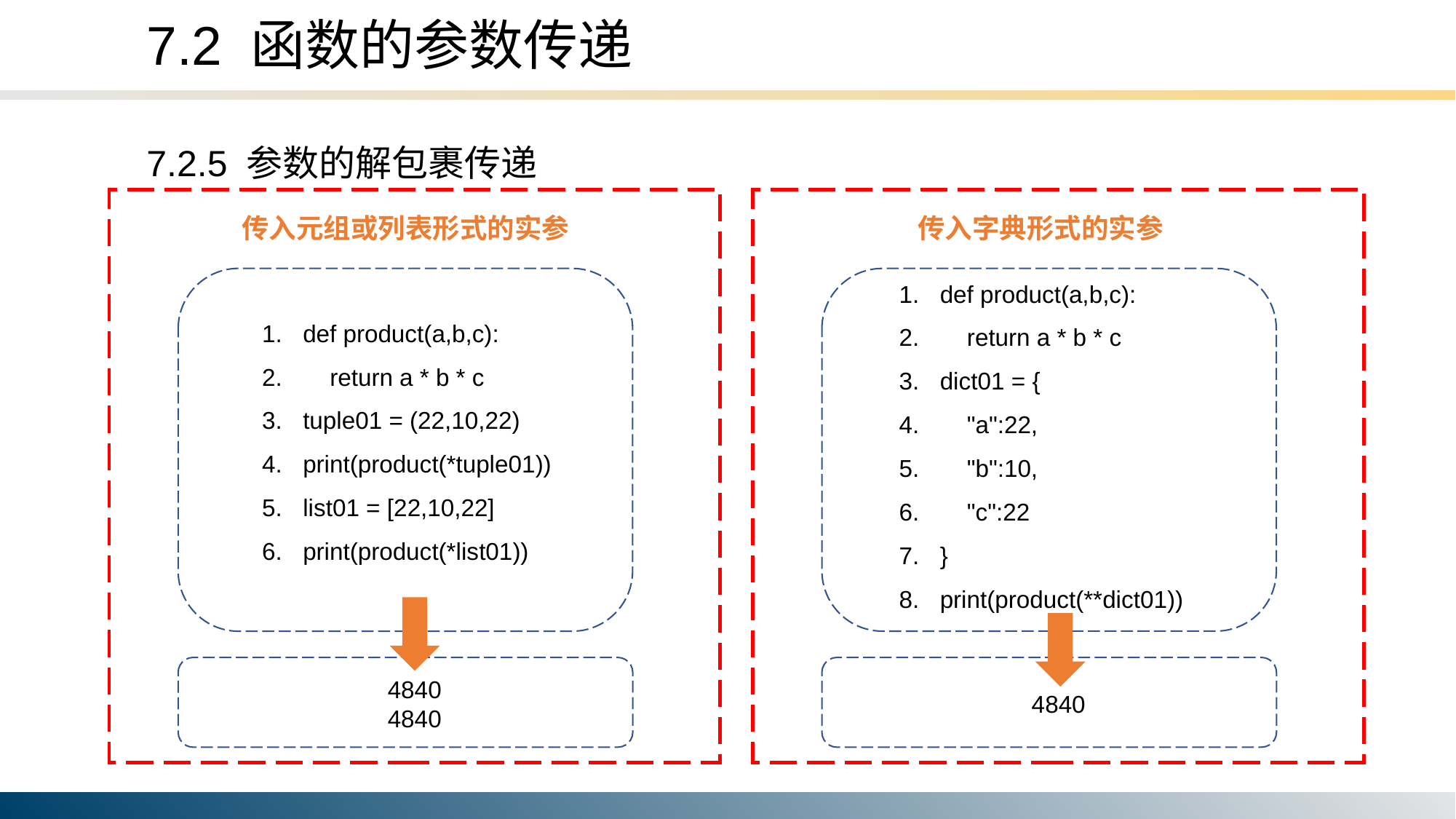

7.2 函数的参数传递
7.2.5 参数的解包裹传递

传入元组或列表形式的实参
传入字典形式的实参
def product(a,b,c):
    return a * b * c
dict01 = {
    "a":22,
    "b":10,
    "c":22
}
print(product(**dict01))

def product(a,b,c):
    return a * b * c
tuple01 = (22,10,22)
print(product(*tuple01))
list01 = [22,10,22]
print(product(*list01))

4840
4840
4840